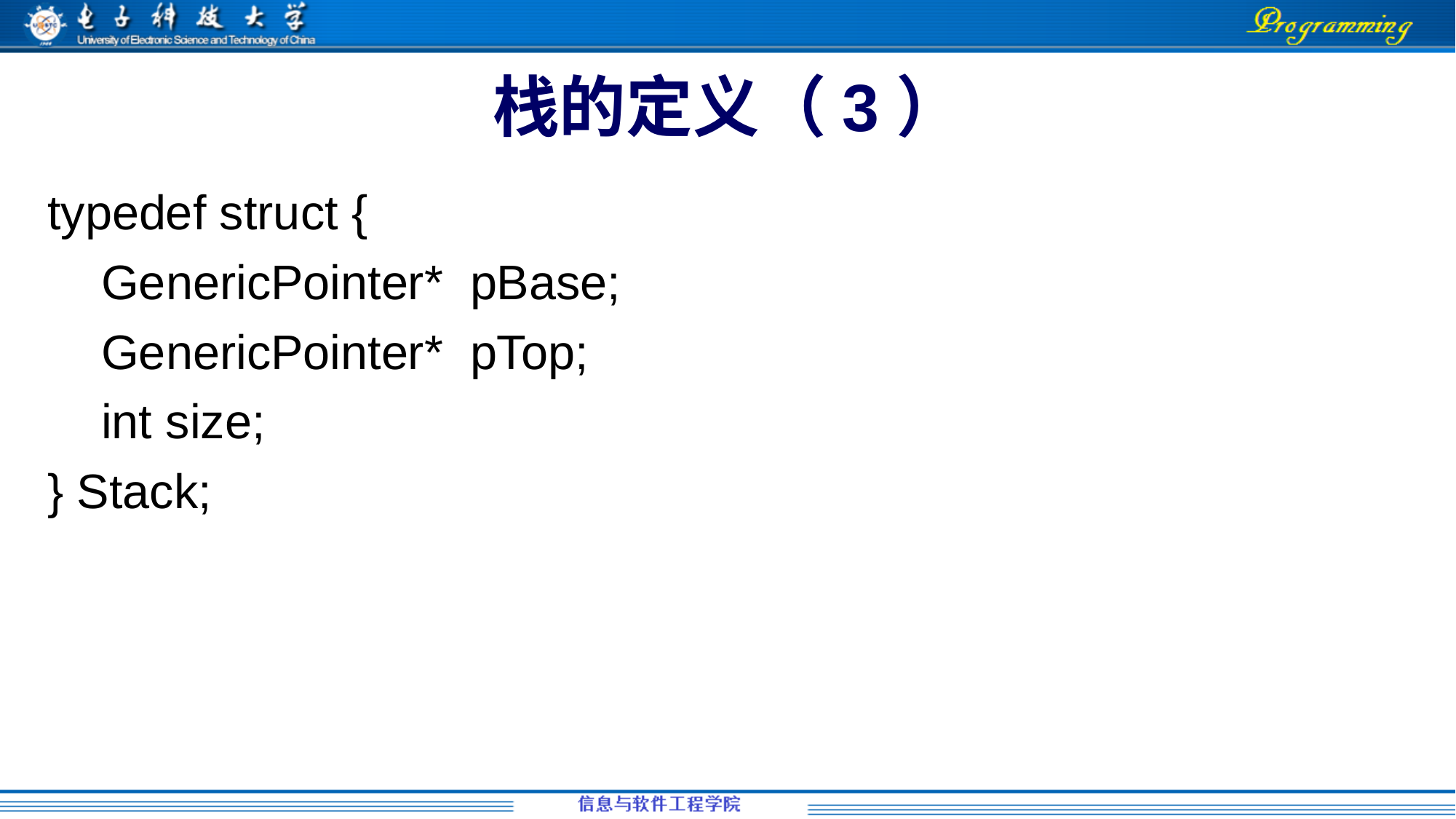

# 栈的定义（3）
typedef struct {
    GenericPointer*  pBase;
    GenericPointer*  pTop;
    int size;
} Stack;